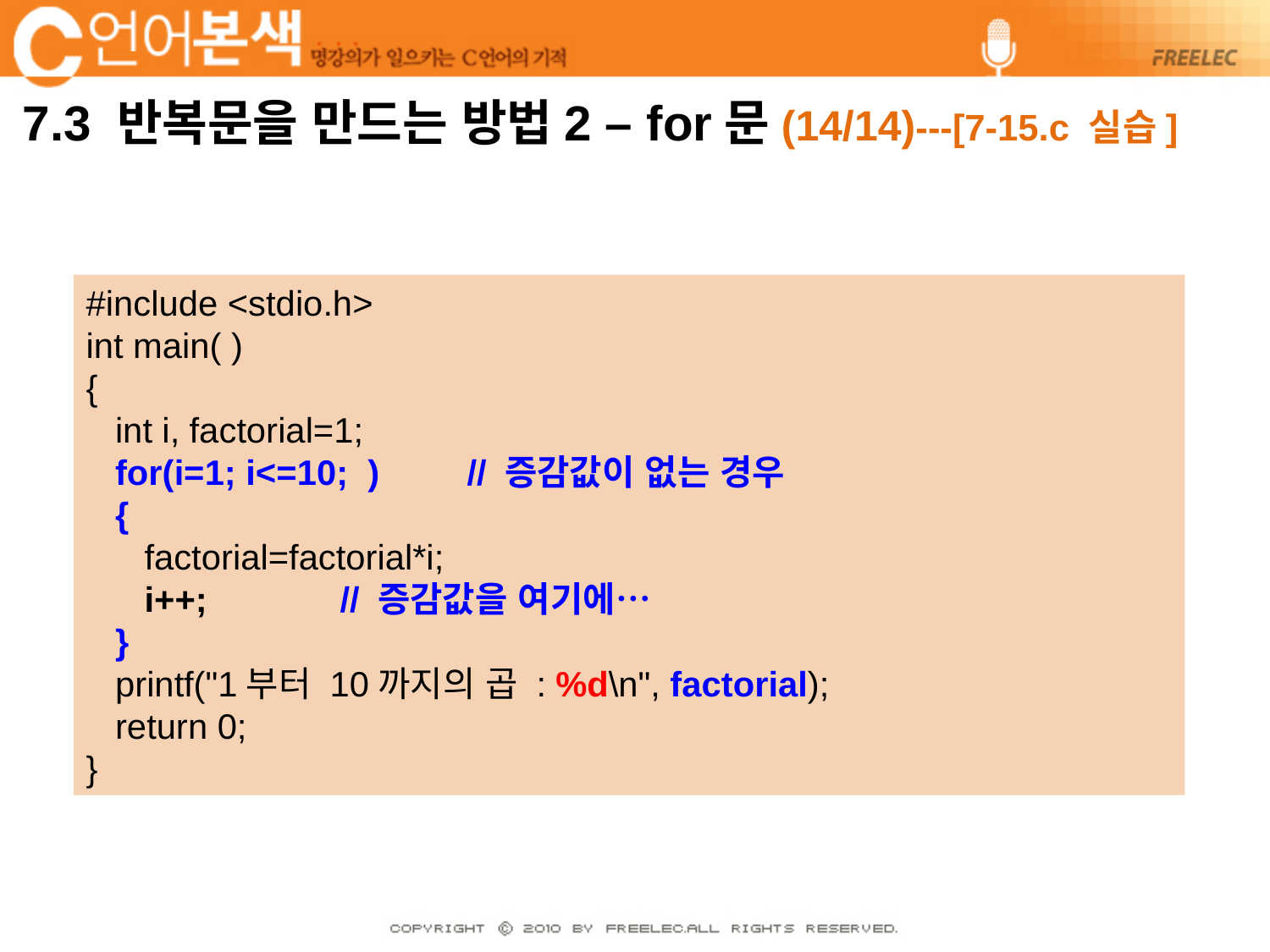

# 7.3 반복문을 만드는 방법2 – for문(14/14)---[7-15.c 실습]

#include <stdio.h>
int main( )
{
   int i, factorial=1;
   for(i=1; i<=10;  )	// 증감값이 없는 경우
   {
      factorial=factorial*i;
      i++;		// 증감값을 여기에…
   }
   printf("1부터 10까지의 곱 : %d\n", factorial);
   return 0;
}